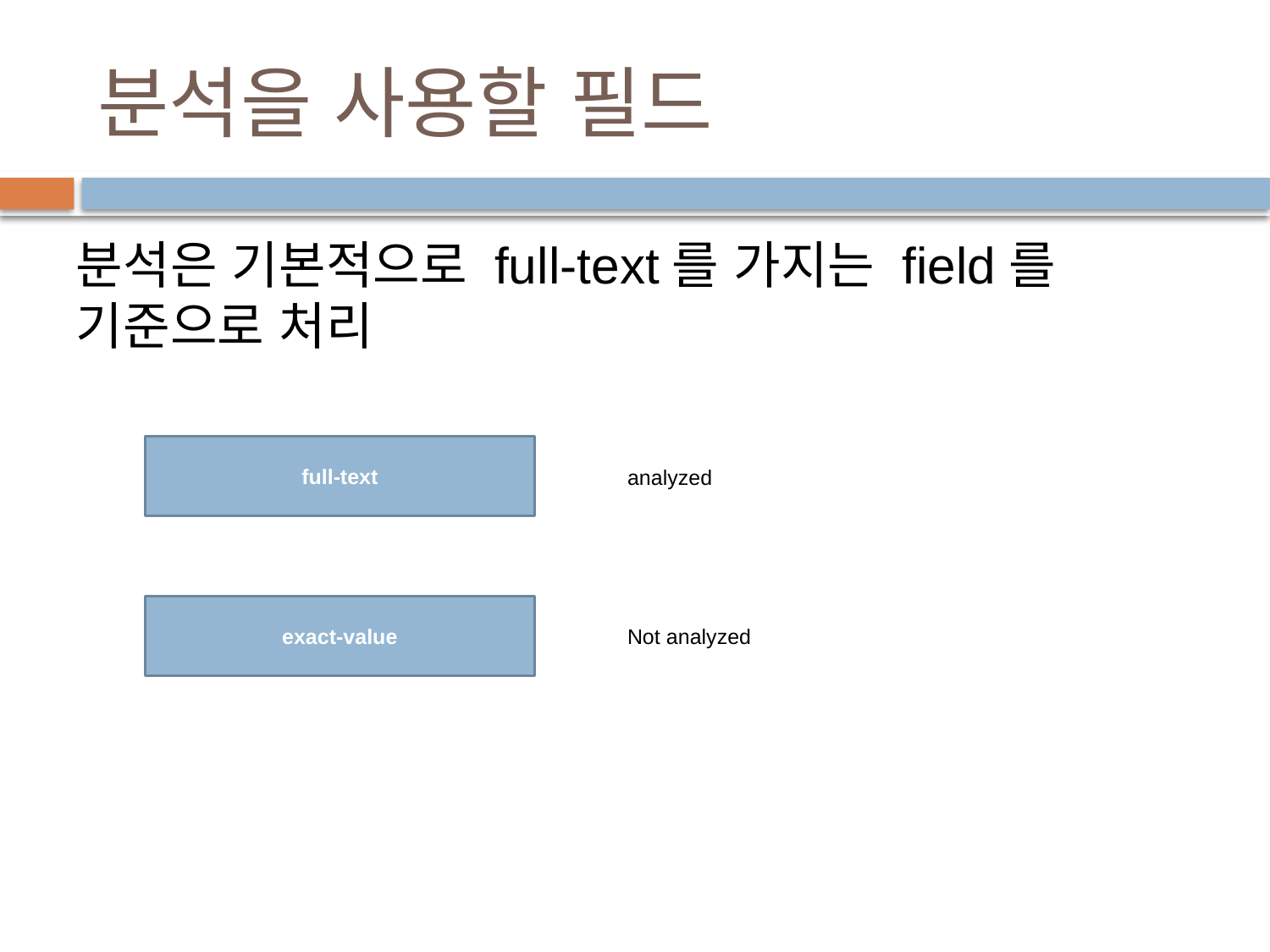

# 분석을 사용할 필드
분석은 기본적으로 full-text를 가지는 field를 기준으로 처리
 full-text
analyzed
 exact-value
Not analyzed